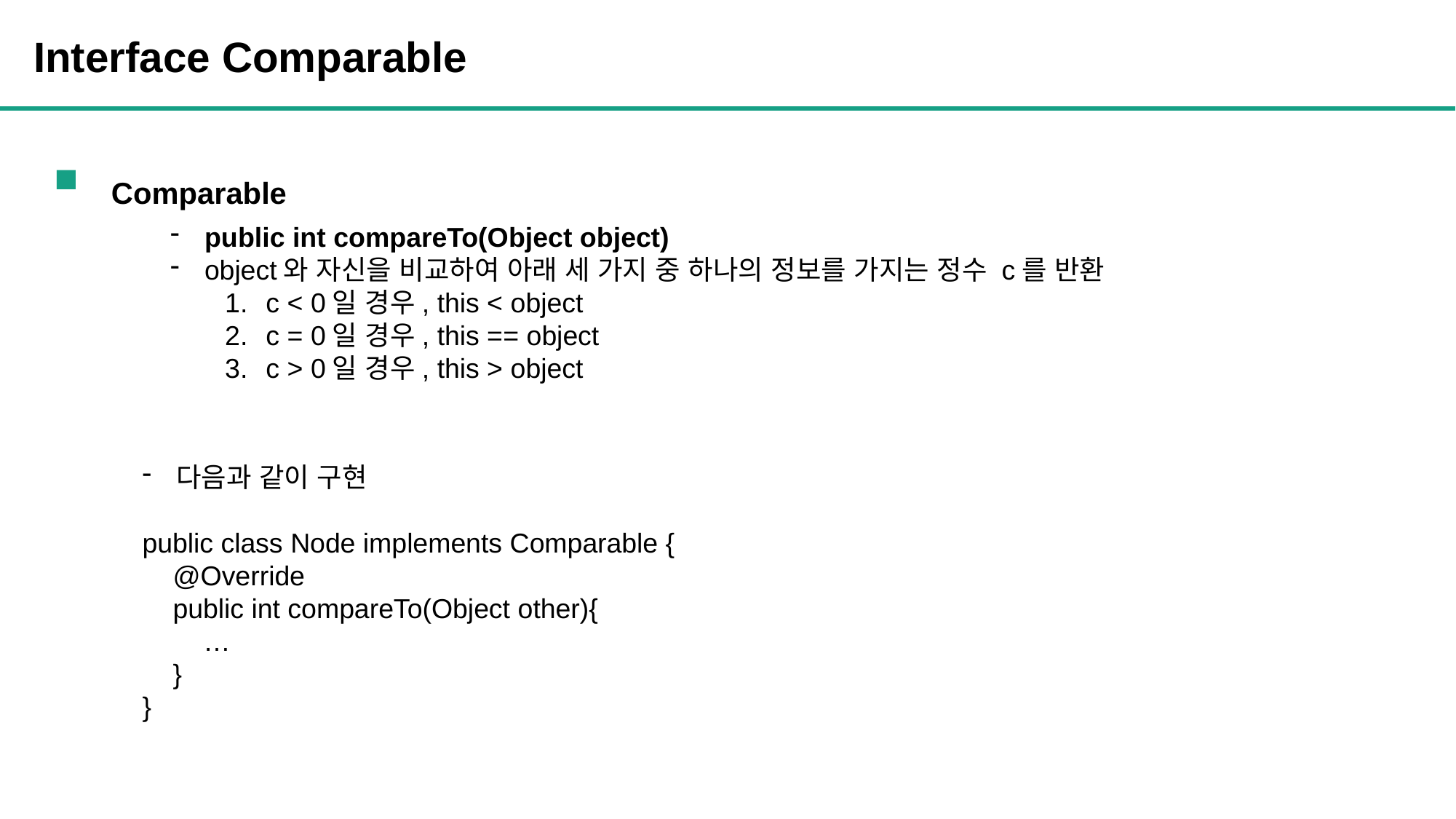

Interface Comparable
Comparable

public int compareTo(Object object)
object와 자신을 비교하여 아래 세 가지 중 하나의 정보를 가지는 정수 c를 반환
c < 0일 경우, this < object
c = 0일 경우, this == object
c > 0일 경우, this > object
다음과 같이 구현

public class Node implements Comparable {
    @Override
    public int compareTo(Object other){
        …
    }
}